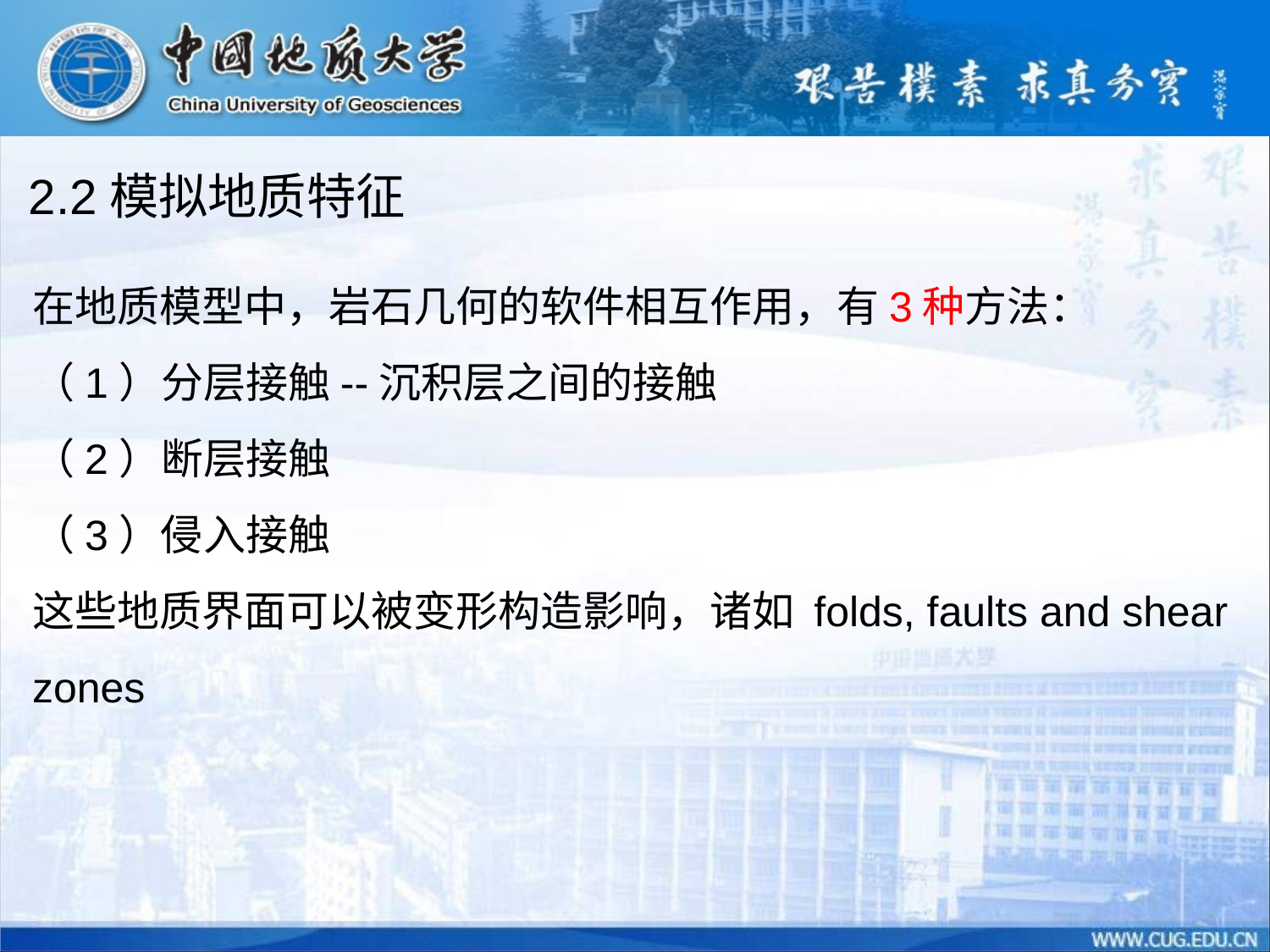

2.2模拟地质特征
在地质模型中，岩石几何的软件相互作用，有3种方法：
（1）分层接触--沉积层之间的接触
（2）断层接触
（3）侵入接触
这些地质界面可以被变形构造影响，诸如 folds, faults and shear zones